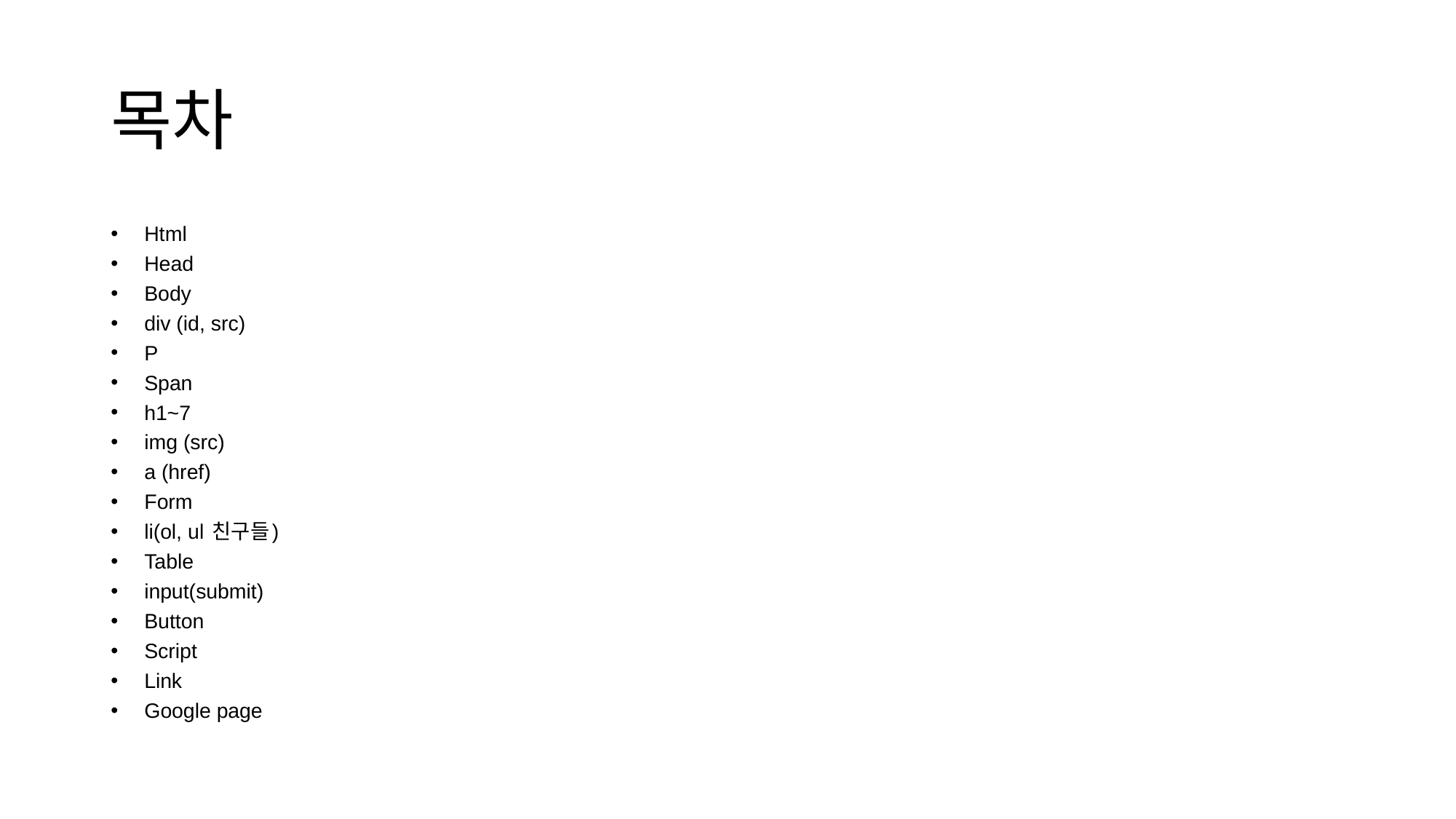

# 목차
Html
Head
Body
div (id, src)
P
Span
h1~7
img (src)
a (href)
Form
li(ol, ul 친구들)
Table
input(submit)
Button
Script
Link
Google page